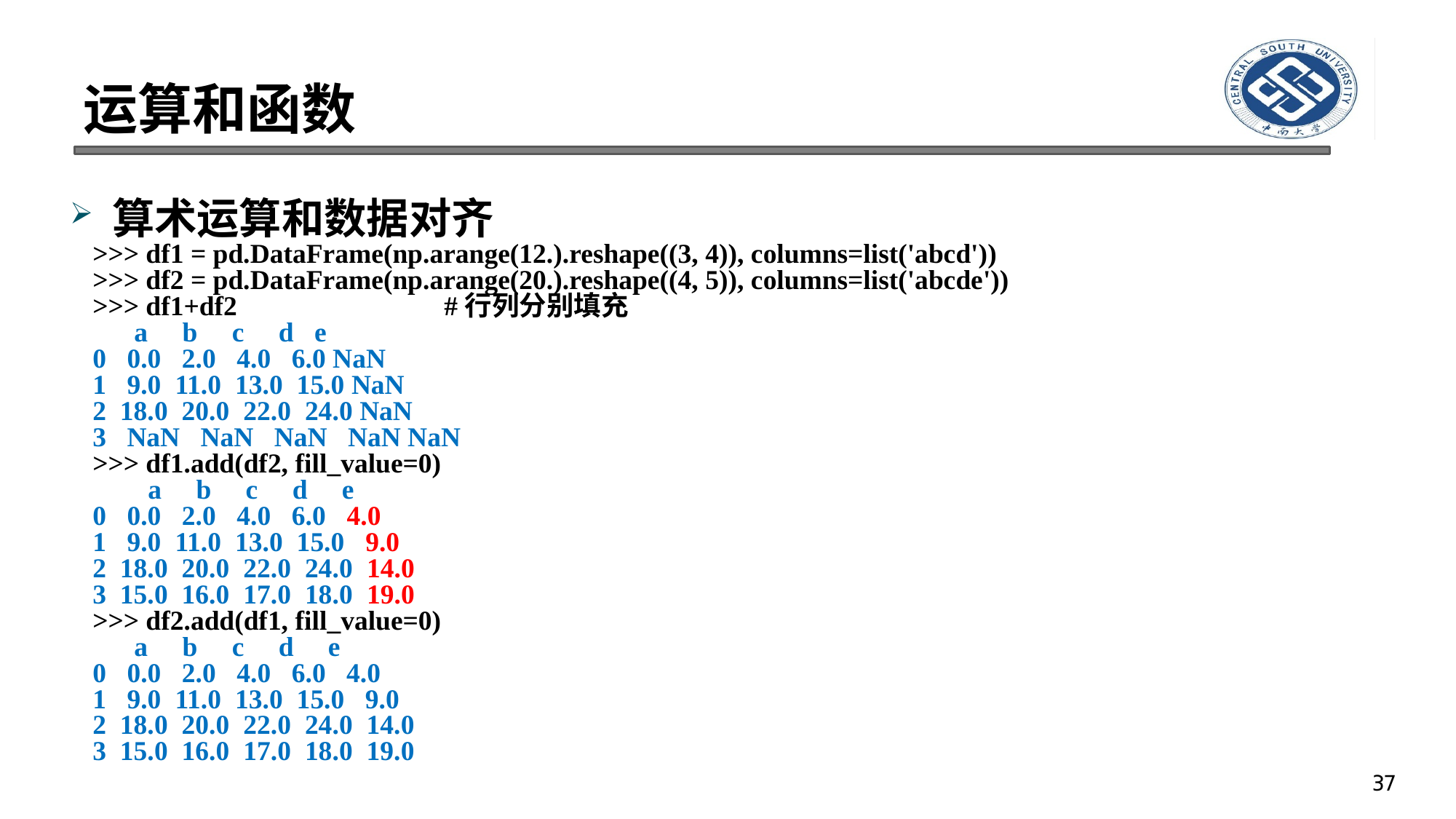

# 运算和函数
算术运算和数据对齐
>>> df1 = pd.DataFrame(np.arange(12.).reshape((3, 4)), columns=list('abcd'))
>>> df2 = pd.DataFrame(np.arange(20.).reshape((4, 5)), columns=list('abcde'))
>>> df1+df2                              #行列分别填充
      a     b     c     d   e
0   0.0   2.0   4.0   6.0 NaN
1   9.0  11.0  13.0  15.0 NaN
2  18.0  20.0  22.0  24.0 NaN
3   NaN   NaN   NaN   NaN NaN
>>> df1.add(df2, fill_value=0)
        a     b     c     d     e
0   0.0   2.0   4.0   6.0   4.0
1   9.0  11.0  13.0  15.0   9.0
2  18.0  20.0  22.0  24.0  14.0
3  15.0  16.0  17.0  18.0  19.0
>>> df2.add(df1, fill_value=0)
      a     b     c     d     e
0   0.0   2.0   4.0   6.0   4.0
1   9.0  11.0  13.0  15.0   9.0
2  18.0  20.0  22.0  24.0  14.0
3  15.0  16.0  17.0  18.0  19.0
37